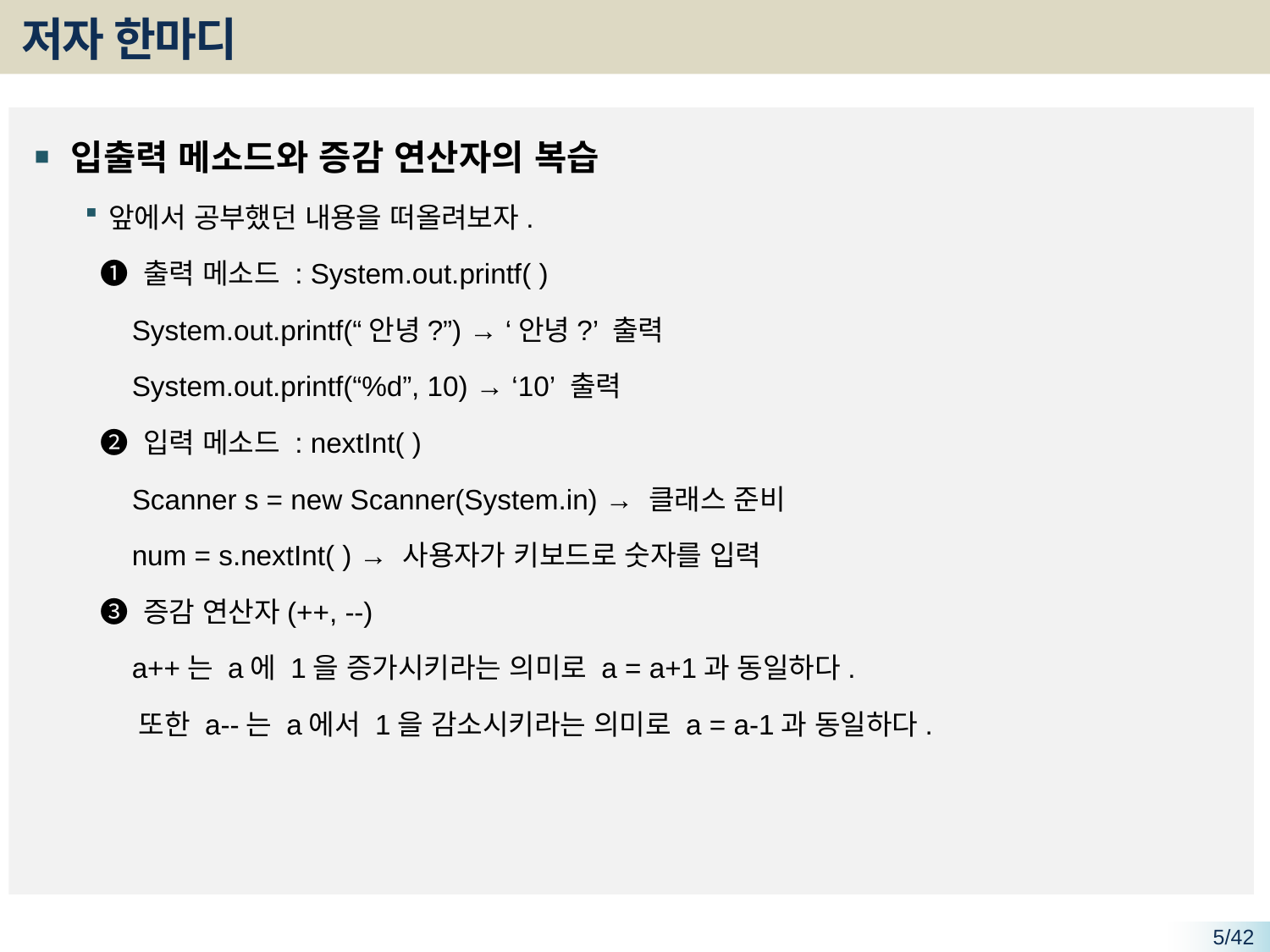

# 저자 한마디
입출력 메소드와 증감 연산자의 복습
앞에서 공부했던 내용을 떠올려보자.
  ❶ 출력 메소드 : System.out.printf( )
      System.out.printf(“안녕?”) → ‘안녕?’ 출력
      System.out.printf(“%d”, 10) → ‘10’ 출력
  ❷ 입력 메소드 : nextInt( )
      Scanner s = new Scanner(System.in) → 클래스 준비
      num = s.nextInt( ) → 사용자가 키보드로 숫자를 입력
  ❸ 증감 연산자(++, --)
      a++는 a에 1을 증가시키라는 의미로 a = a+1과 동일하다.
      또한 a--는 a에서 1을 감소시키라는 의미로 a = a-1과 동일하다.